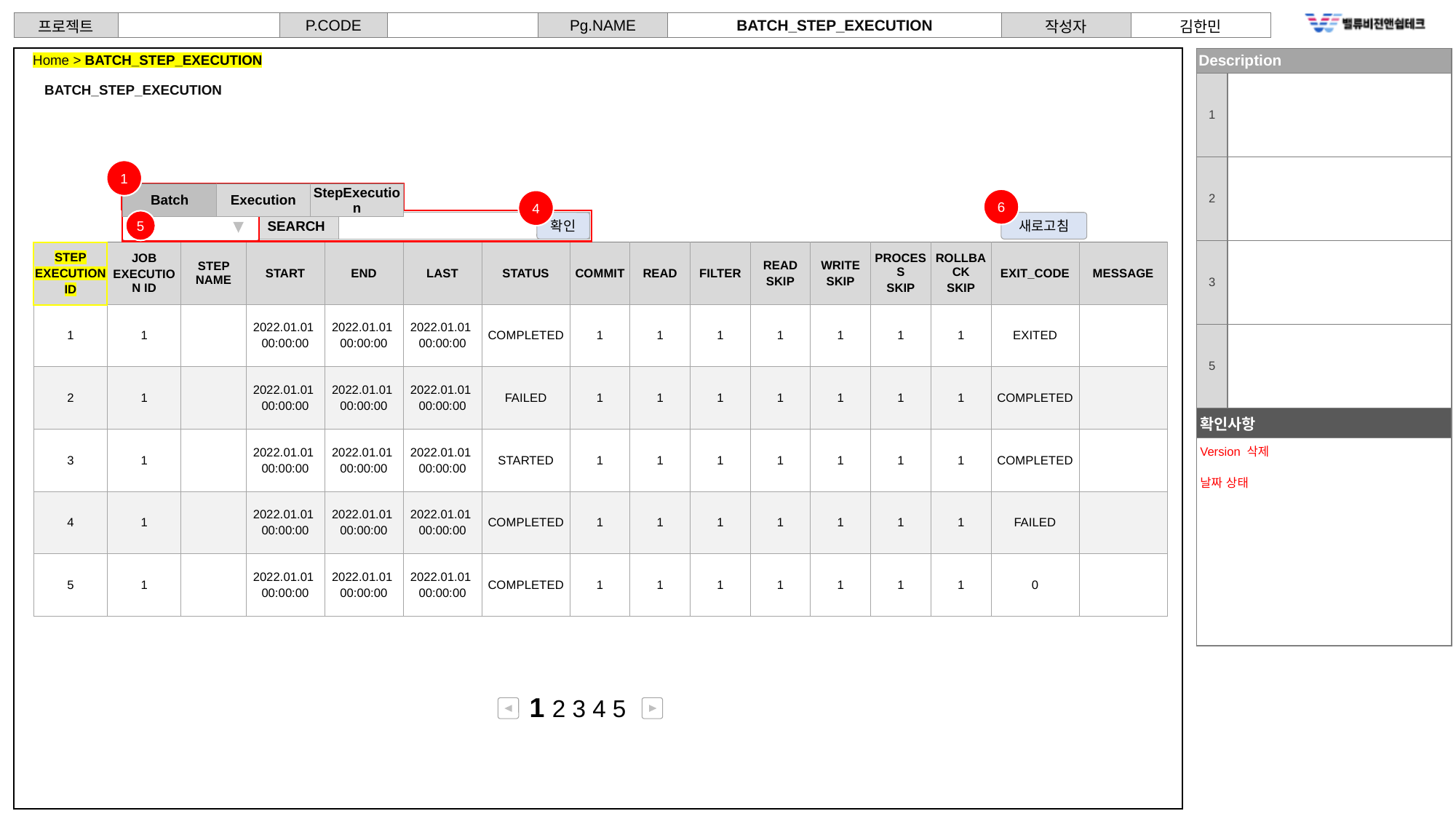

| 프로젝트 |  | P.CODE |  | Pg.NAME | BATCH\_STEP\_EXECUTION | 작성자 | 김한민 |
| --- | --- | --- | --- | --- | --- | --- | --- |
Home > BATCH_STEP_EXECUTION
| Description |  |
| --- | --- |
| 1 |  |
| 2 |  |
| 3 |  |
| 5 |  |
| 확인사항 |  |
| Version 삭제 날짜 상태 |  |
BATCH_STEP_EXECUTION
1

| Batch | Execution | StepExecution |
| --- | --- | --- |
6
4

5

확인
새로고침
| SEARCH |  |
| --- | --- |
| STEP EXECUTION ID | JOB EXECUTION ID | STEP NAME | START | END | LAST | STATUS | COMMIT | READ | FILTER | READ SKIP | WRITE SKIP | PROCESS SKIP | ROLLBACK SKIP | EXIT\_CODE | MESSAGE |
| --- | --- | --- | --- | --- | --- | --- | --- | --- | --- | --- | --- | --- | --- | --- | --- |
| 1 | 1 |  | 2022.01.01 00:00:00 | 2022.01.01 00:00:00 | 2022.01.01 00:00:00 | COMPLETED | 1 | 1 | 1 | 1 | 1 | 1 | 1 | EXITED |  |
| 2 | 1 |  | 2022.01.01 00:00:00 | 2022.01.01 00:00:00 | 2022.01.01 00:00:00 | FAILED | 1 | 1 | 1 | 1 | 1 | 1 | 1 | COMPLETED |  |
| 3 | 1 |  | 2022.01.01 00:00:00 | 2022.01.01 00:00:00 | 2022.01.01 00:00:00 | STARTED | 1 | 1 | 1 | 1 | 1 | 1 | 1 | COMPLETED |  |
| 4 | 1 |  | 2022.01.01 00:00:00 | 2022.01.01 00:00:00 | 2022.01.01 00:00:00 | COMPLETED | 1 | 1 | 1 | 1 | 1 | 1 | 1 | FAILED |  |
| 5 | 1 |  | 2022.01.01 00:00:00 | 2022.01.01 00:00:00 | 2022.01.01 00:00:00 | COMPLETED | 1 | 1 | 1 | 1 | 1 | 1 | 1 | 0 |  |

1 2 3 4 5